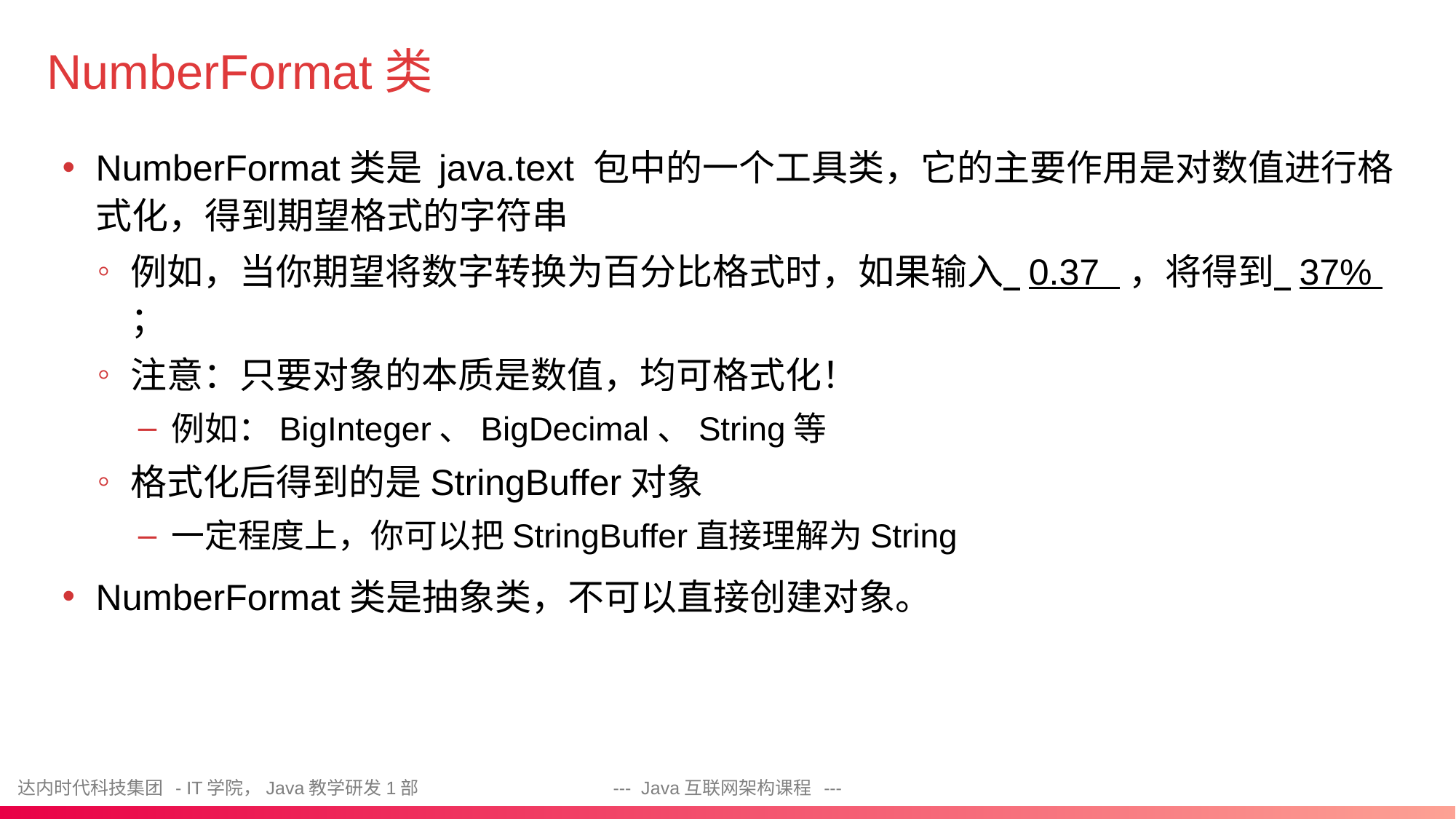

# NumberFormat类
NumberFormat类是 java.text 包中的一个工具类，它的主要作用是对数值进行格式化，得到期望格式的字符串
例如，当你期望将数字转换为百分比格式时，如果输入  0.37  ，将得到  37%  ；
注意：只要对象的本质是数值，均可格式化！
例如：BigInteger、BigDecimal、String等
格式化后得到的是StringBuffer对象
一定程度上，你可以把StringBuffer直接理解为String
NumberFormat类是抽象类，不可以直接创建对象。